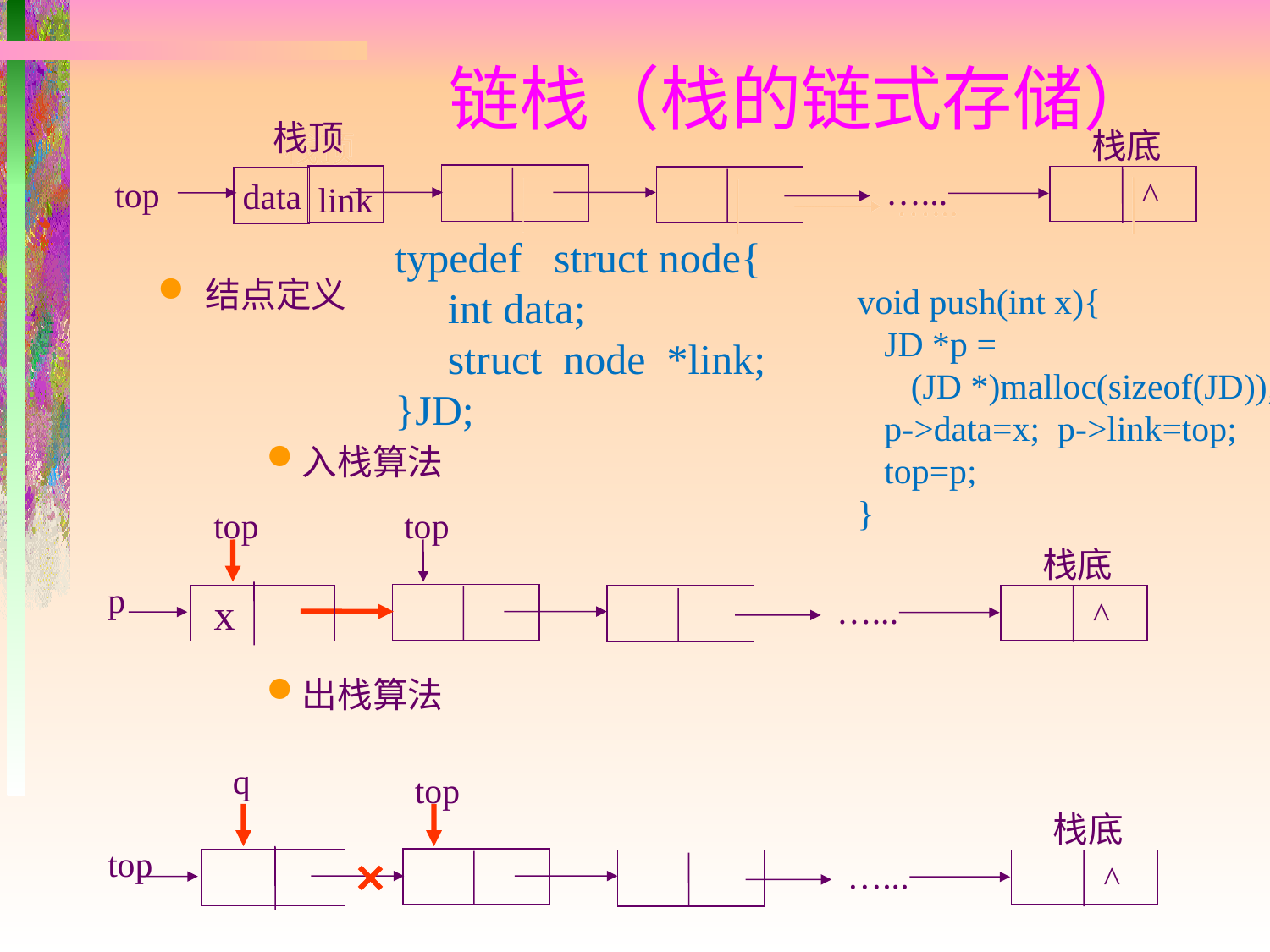

链栈（栈的链式存储）
栈顶
栈底
…...

top
         ^

data

link

typedef   struct node{
     int data;
     struct  node  *link;
}JD;
结点定义
void push(int x){
   JD *p =
      (JD *)malloc(sizeof(JD));
   p->data=x;  p->link=top;
   top=p;
}
入栈算法
top

top
栈底

…...

         ^

p
x

出栈算法
q

top

栈底
top

…...

         ^